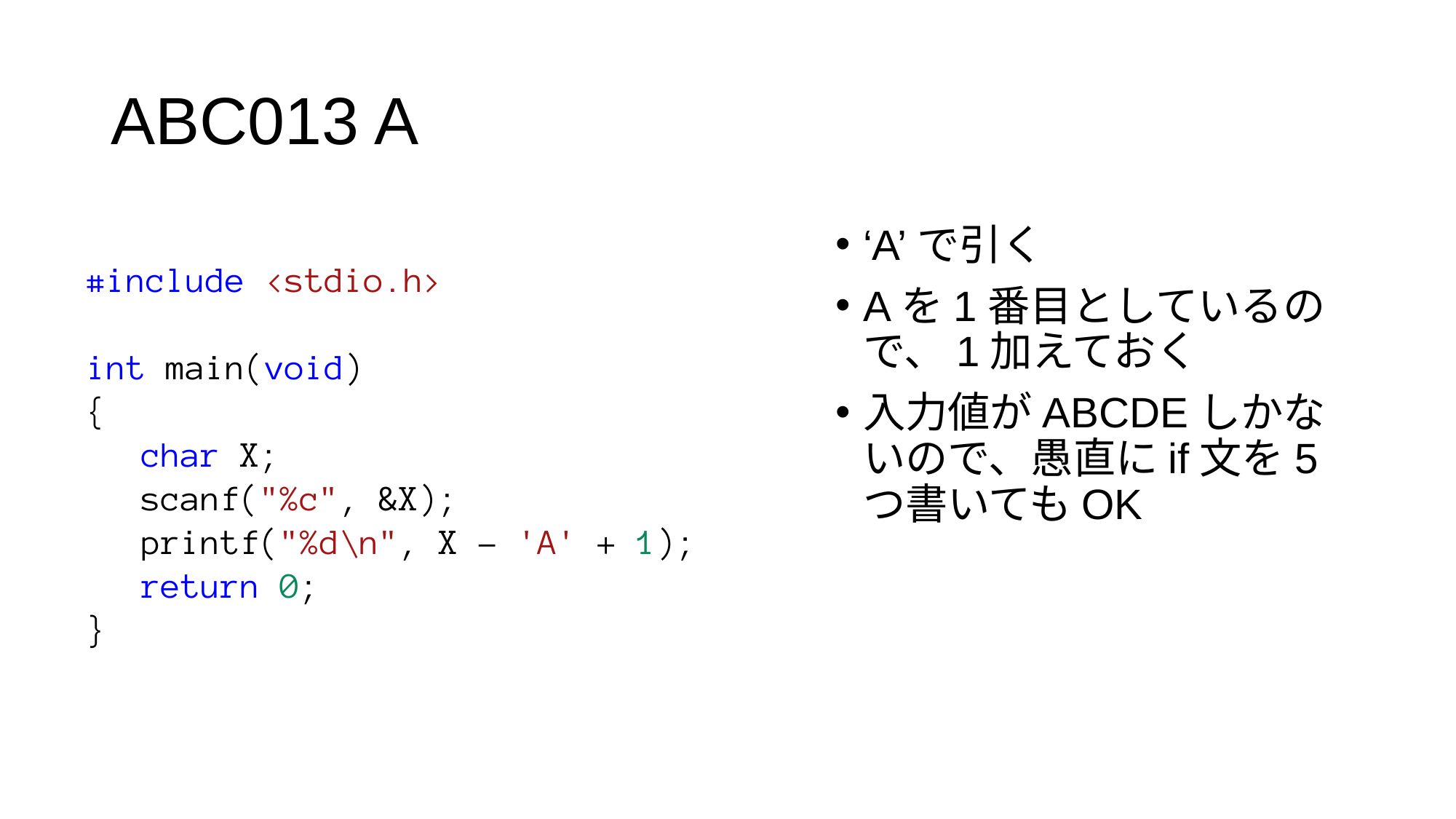

# ABC013 A
‘A’で引く
Aを1番目としているので、1加えておく
入力値がABCDEしかないので、愚直にif文を5つ書いてもOK
#include <stdio.h>
int main(void)
{
char X;
scanf("%c", &X);
printf("%d\n", X - 'A' + 1);
return 0;
}